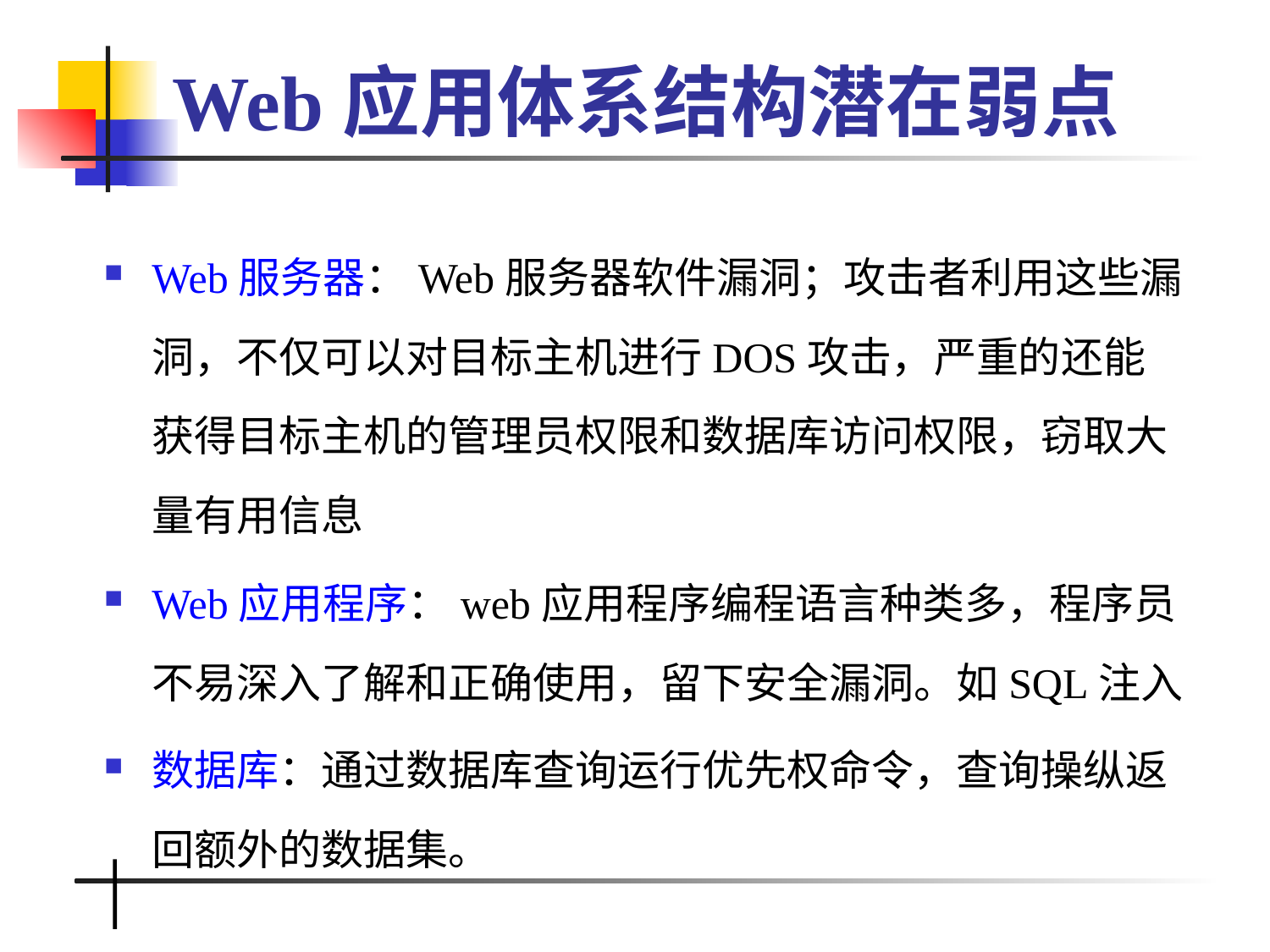

# Web应用体系结构潜在弱点
Web服务器：Web服务器软件漏洞；攻击者利用这些漏洞，不仅可以对目标主机进行DOS攻击，严重的还能获得目标主机的管理员权限和数据库访问权限，窃取大量有用信息
Web应用程序：web应用程序编程语言种类多，程序员不易深入了解和正确使用，留下安全漏洞。如SQL注入
数据库：通过数据库查询运行优先权命令，查询操纵返回额外的数据集。